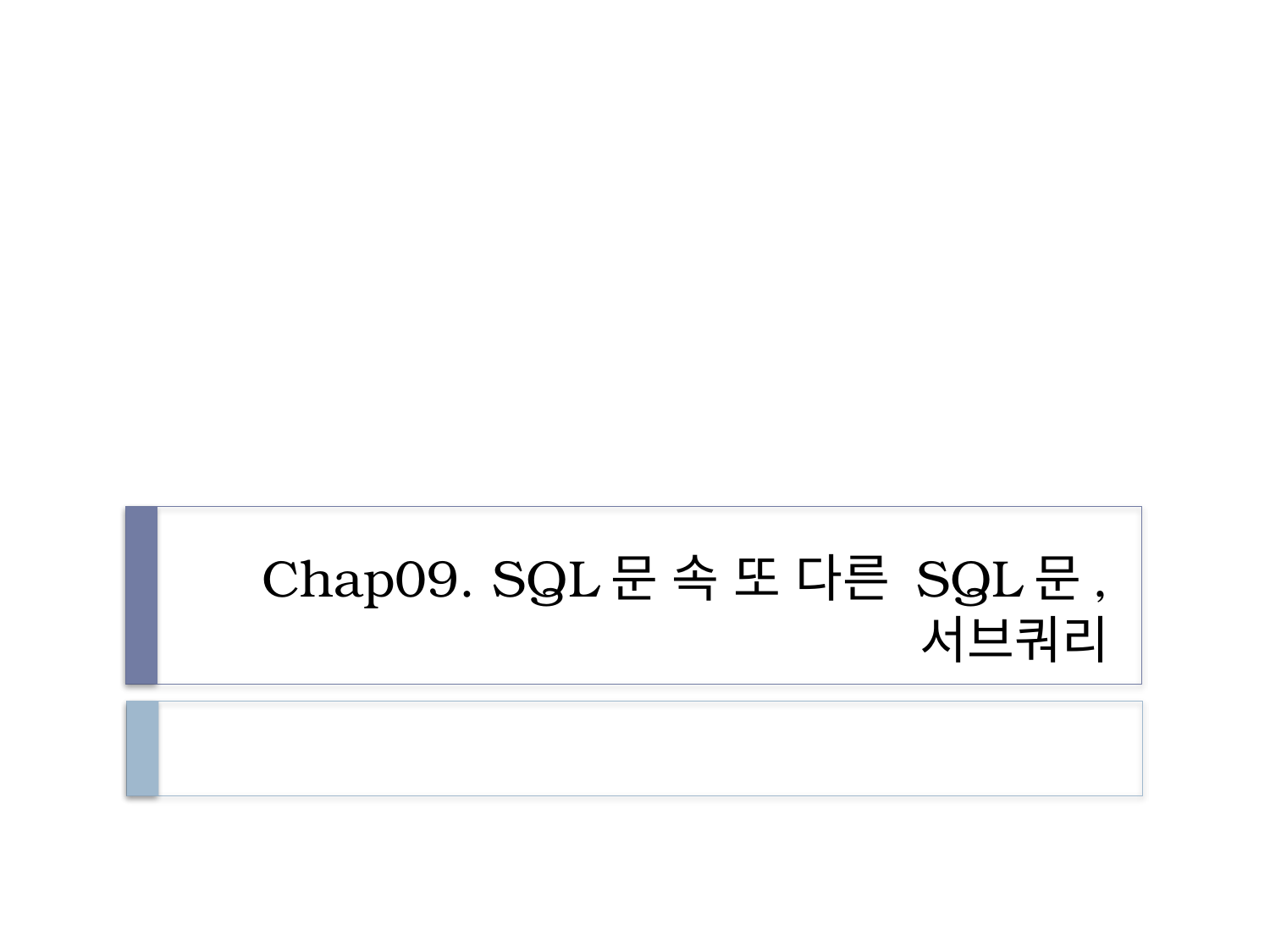

# Chap09. SQL문 속 또 다른 SQL문, 서브쿼리